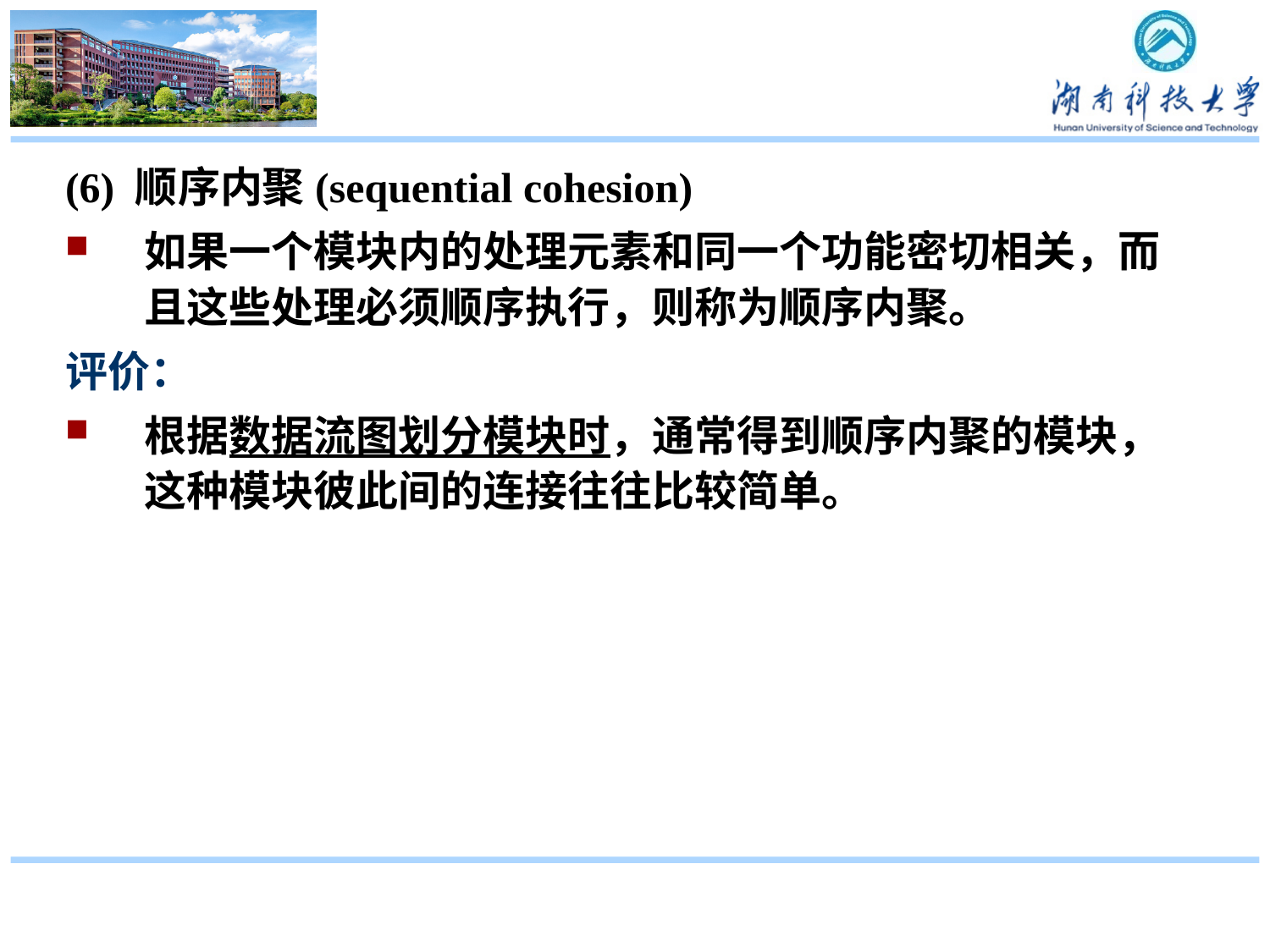

(6) 顺序内聚(sequential cohesion)
如果一个模块内的处理元素和同一个功能密切相关，而且这些处理必须顺序执行，则称为顺序内聚。
评价：
根据数据流图划分模块时，通常得到顺序内聚的模块，这种模块彼此间的连接往往比较简单。